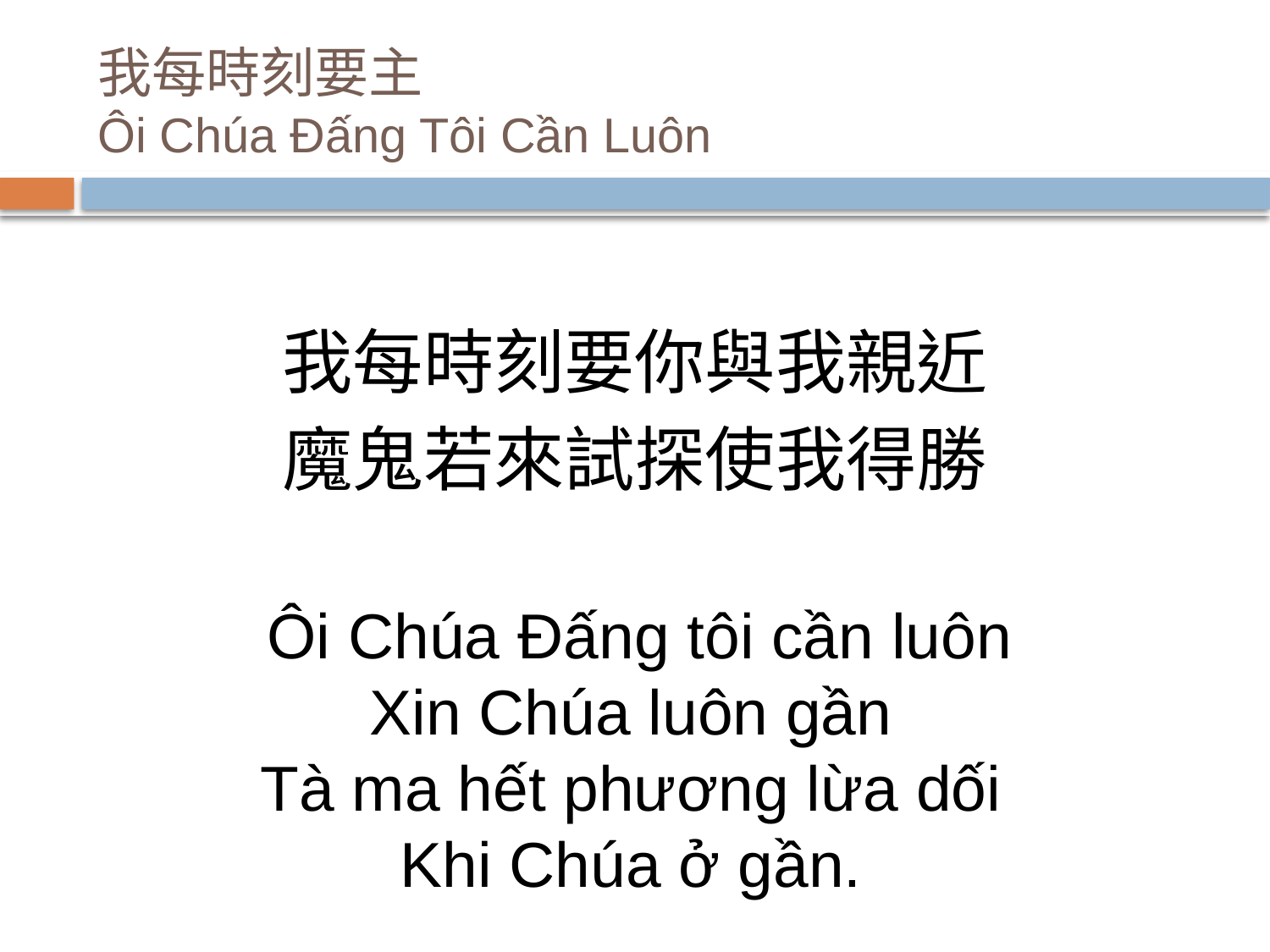

# 我每時刻要主 Ôi Chúa Đấng Tôi Cần Luôn
我每時刻要你與我親近
魔鬼若來試探使我得勝
 Ôi Chúa Đấng tôi cần luôn
Xin Chúa luôn gần
Tà ma hết phương lừa dối
Khi Chúa ở gần.